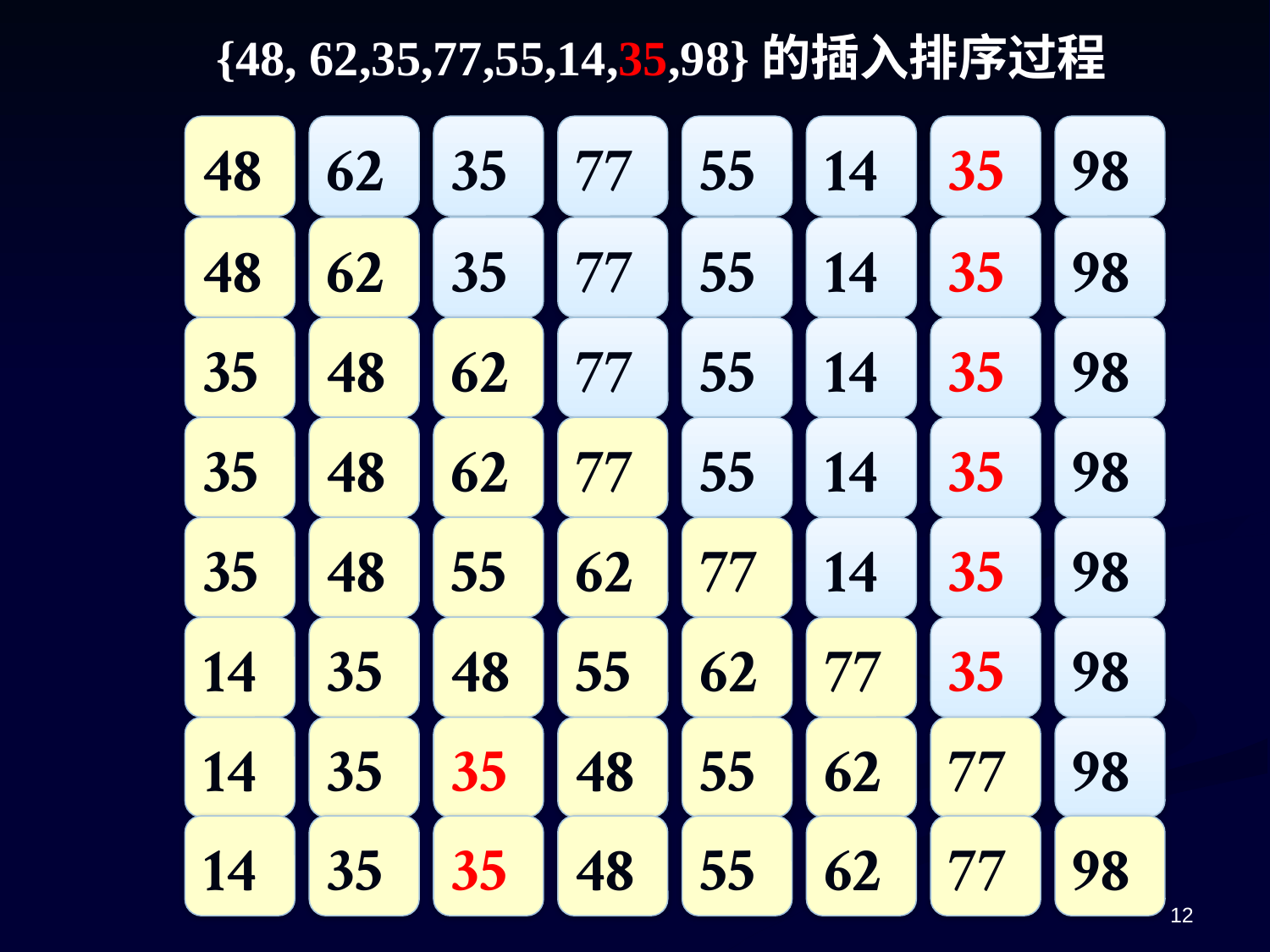

{48, 62,35,77,55,14,35,98}的插入排序过程
48

62

35

77

55

14

35

98

48

62

35

77

55

14

35

98

35

48

62

77

55

14

35

98

35

48

62

77

55

14

35

98

35

48

55

62

77

14

35

98

14

35

48

55

62

77

35

98

14

35

35

48

55

62

77

98

14

35

35

48

55

62

77

98

12